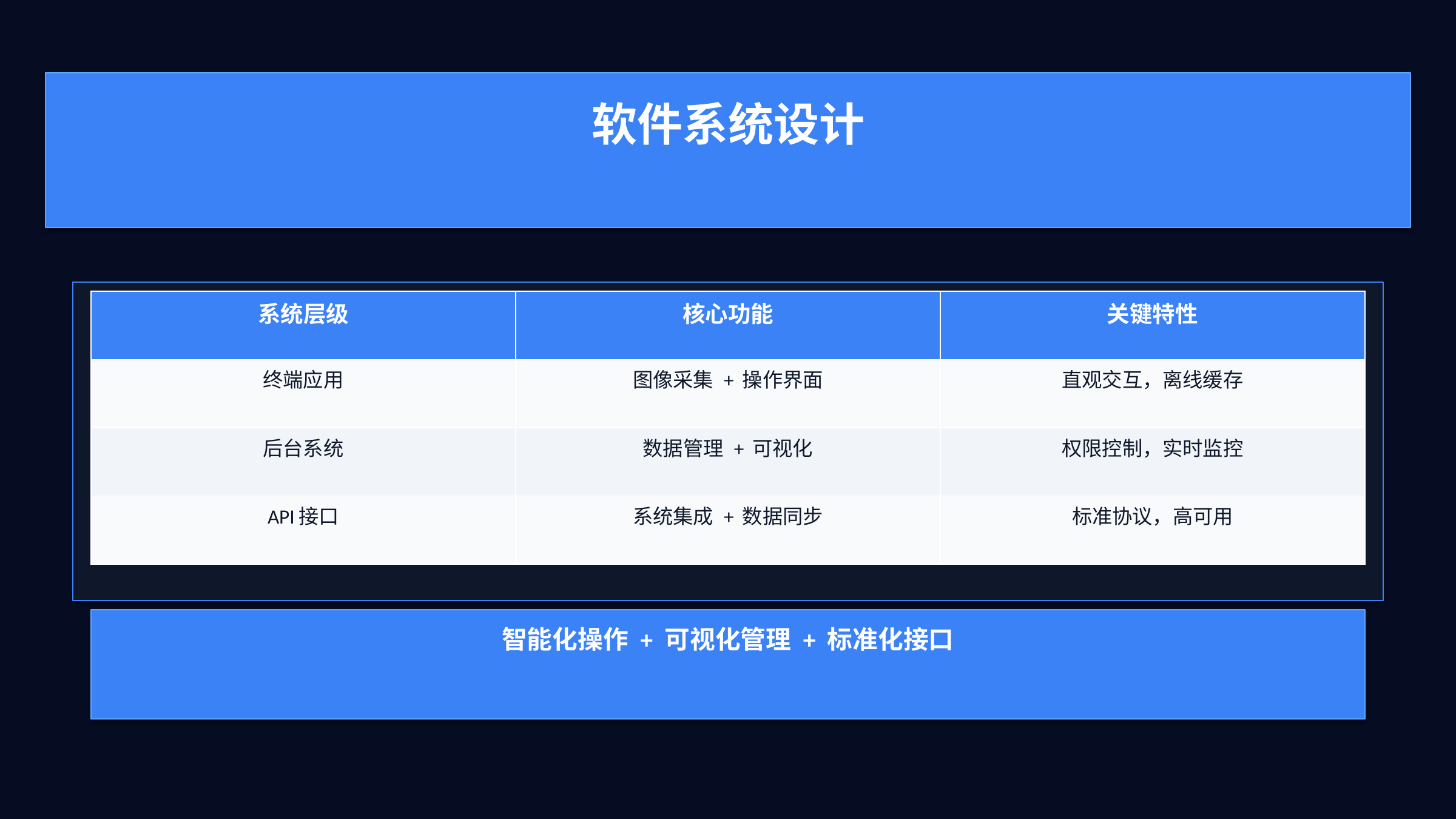

软件系统设计

| 系统层级 | 核心功能 | 关键特性 |
| --- | --- | --- |
| 终端应用 | 图像采集 + 操作界面 | 直观交互，离线缓存 |
| 后台系统 | 数据管理 + 可视化 | 权限控制，实时监控 |
| API接口 | 系统集成 + 数据同步 | 标准协议，高可用 |

智能化操作 + 可视化管理 + 标准化接口